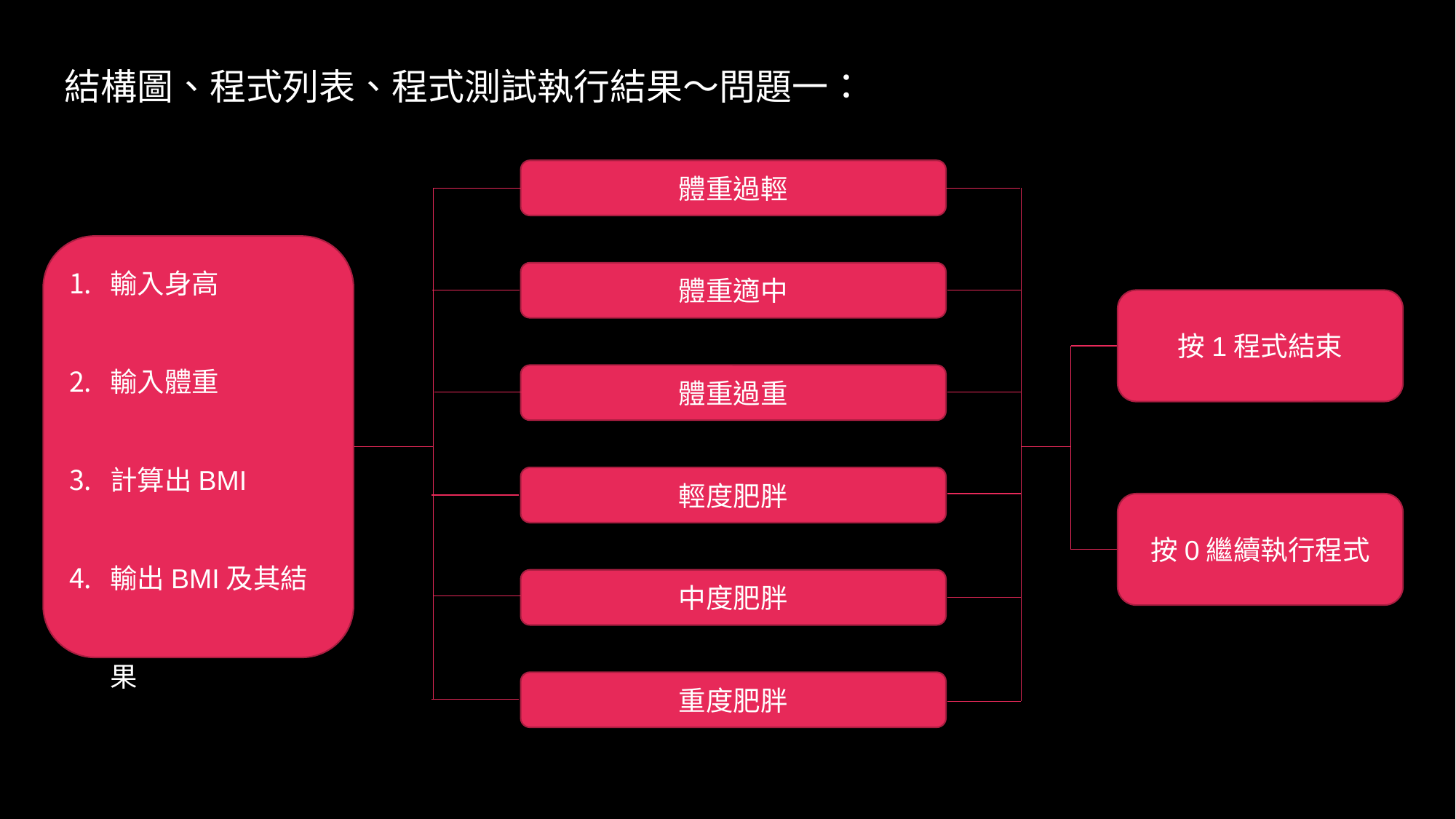

結構圖、程式列表、程式測試執行結果～問題一：
體重過輕
輸入身高
輸入體重
計算出BMI
輸出BMI及其結果
體重適中
按1程式結束
按0繼續執行程式
體重過重
輕度肥胖
中度肥胖
重度肥胖